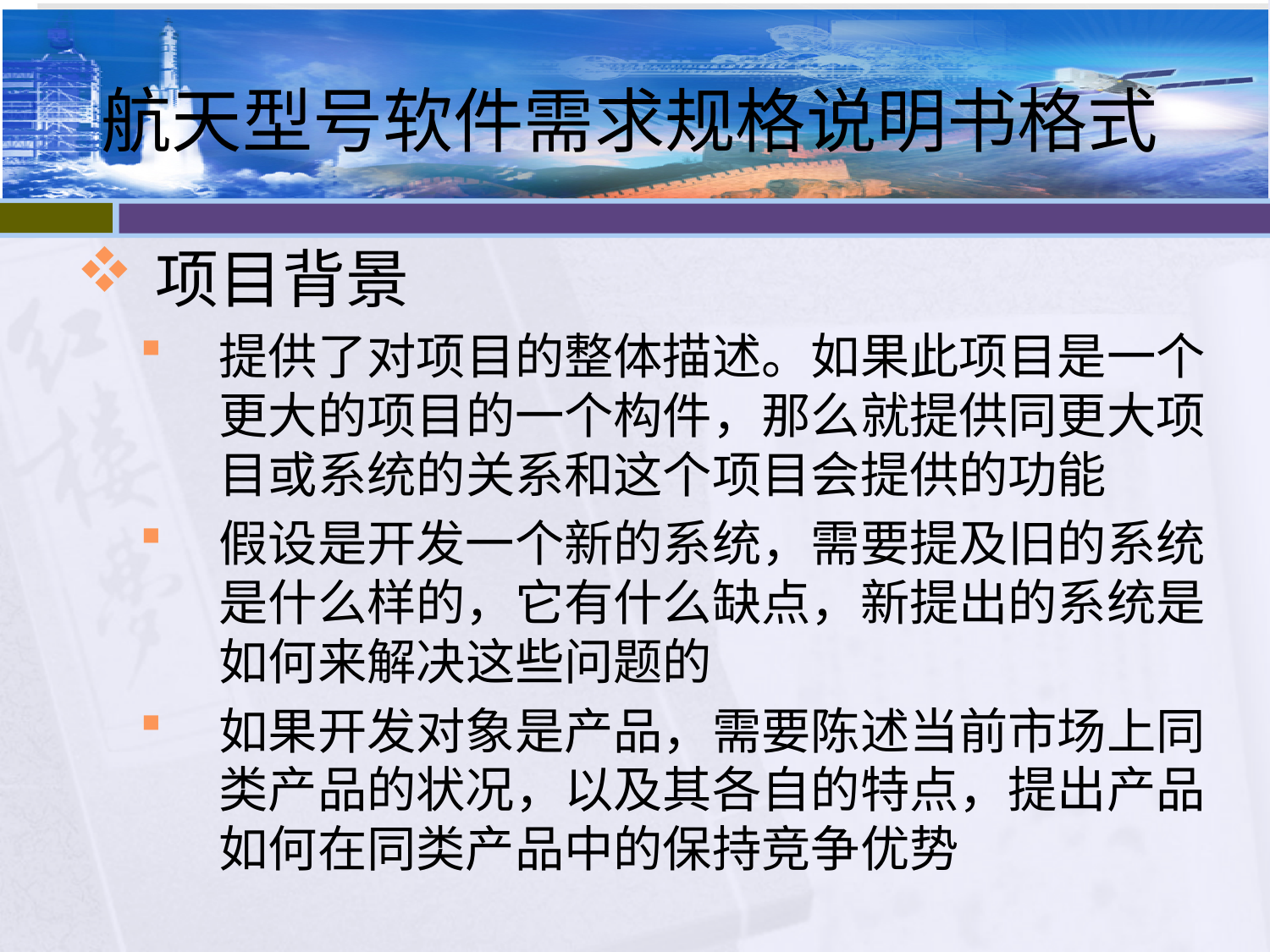

# 航天型号软件需求规格说明书格式

项目背景
提供了对项目的整体描述。如果此项目是一个更大的项目的一个构件，那么就提供同更大项目或系统的关系和这个项目会提供的功能
假设是开发一个新的系统，需要提及旧的系统是什么样的，它有什么缺点，新提出的系统是如何来解决这些问题的
如果开发对象是产品，需要陈述当前市场上同类产品的状况，以及其各自的特点，提出产品如何在同类产品中的保持竞争优势